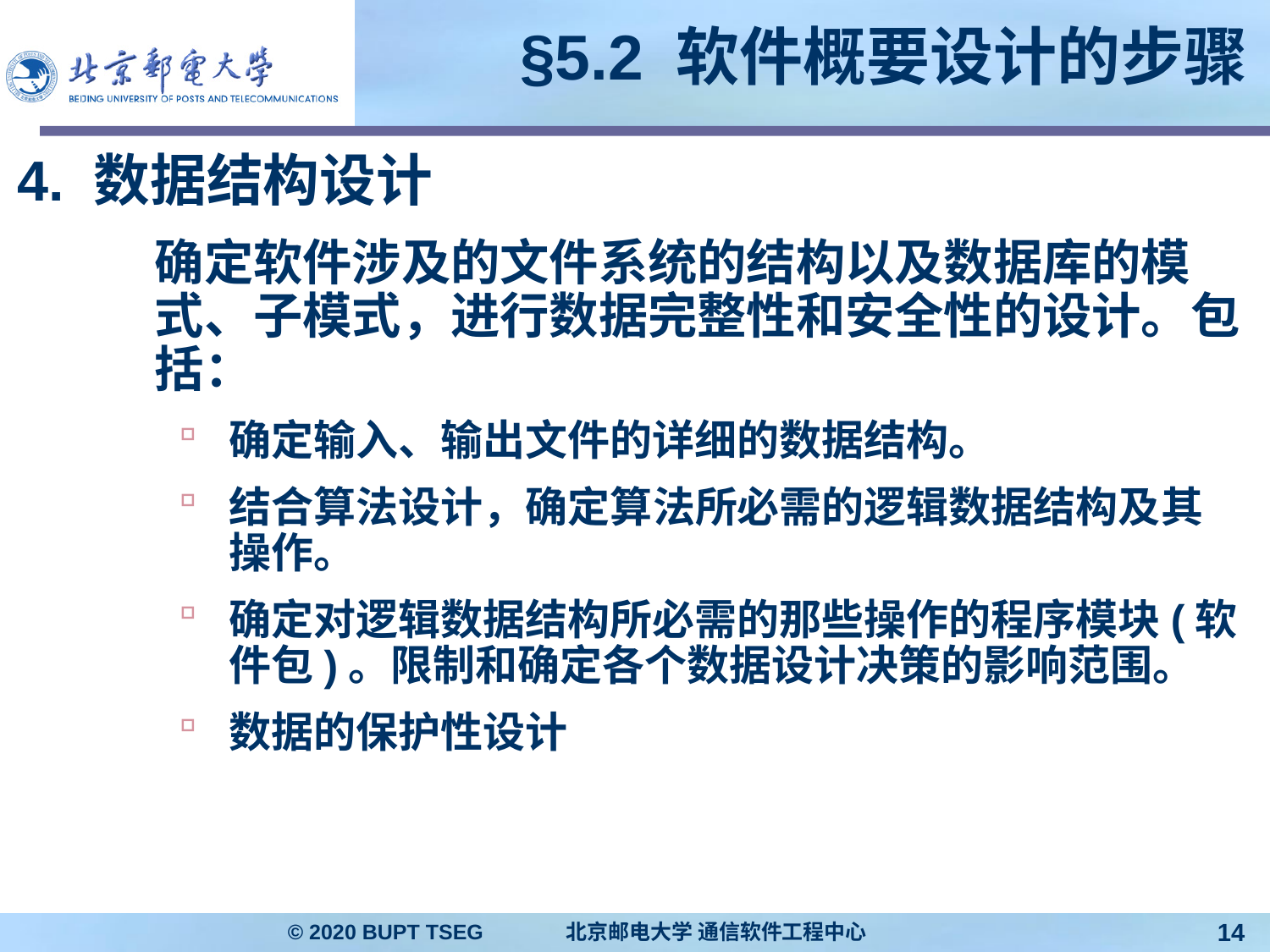

# §5.2 软件概要设计的步骤
4. 数据结构设计
	确定软件涉及的文件系统的结构以及数据库的模式、子模式，进行数据完整性和安全性的设计。包括：
确定输入、输出文件的详细的数据结构。
结合算法设计，确定算法所必需的逻辑数据结构及其操作。
确定对逻辑数据结构所必需的那些操作的程序模块(软件包)。限制和确定各个数据设计决策的影响范围。
数据的保护性设计

© 2020 BUPT TSEG             北京邮电大学 通信软件工程中心